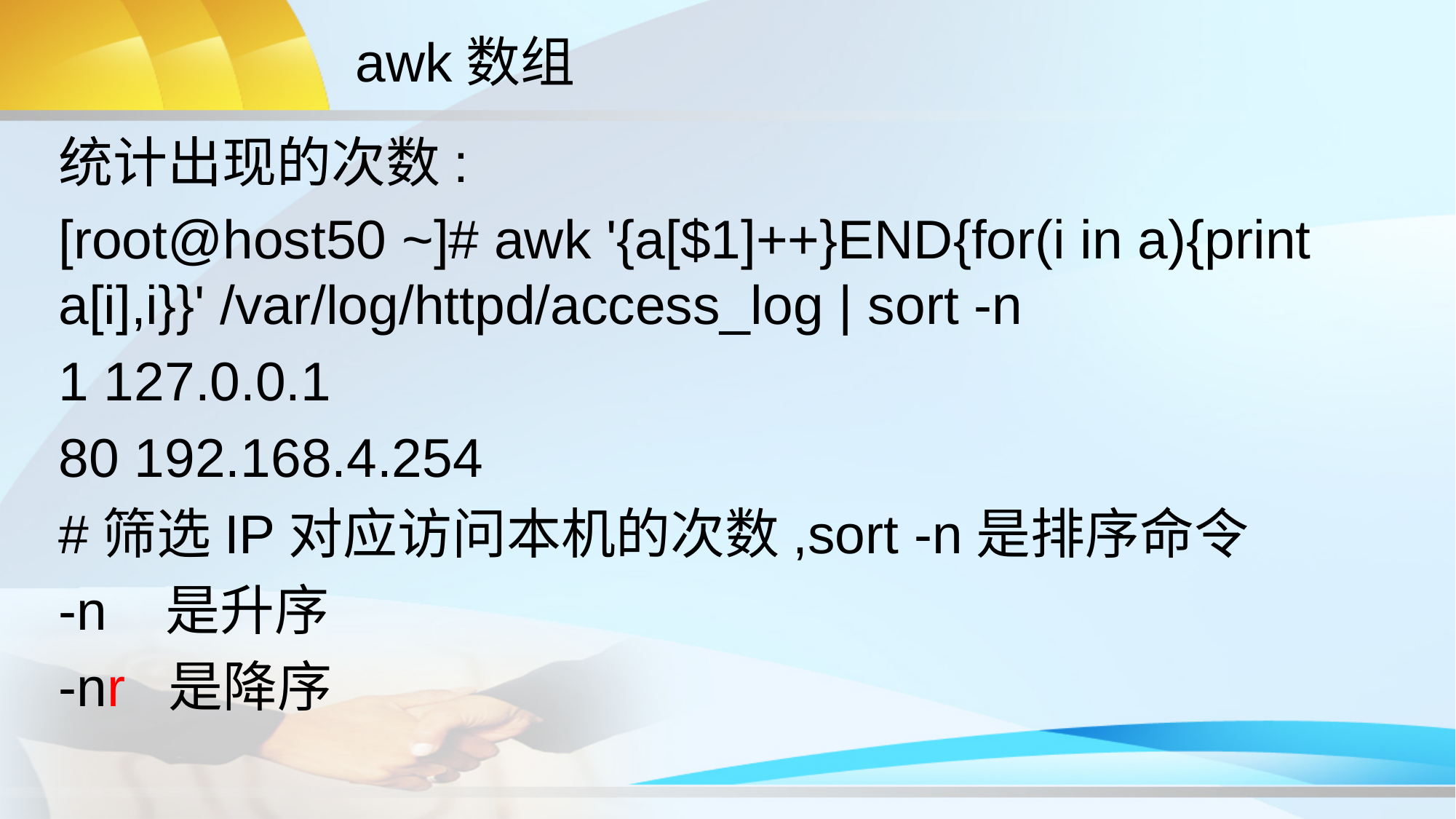

# awk数组
统计出现的次数:
[root@host50 ~]# awk '{a[$1]++}END{for(i in a){print a[i],i}}' /var/log/httpd/access_log | sort -n
1 127.0.0.1
80 192.168.4.254
#筛选IP对应访问本机的次数,sort -n是排序命令
-n   是升序
-nr  是降序